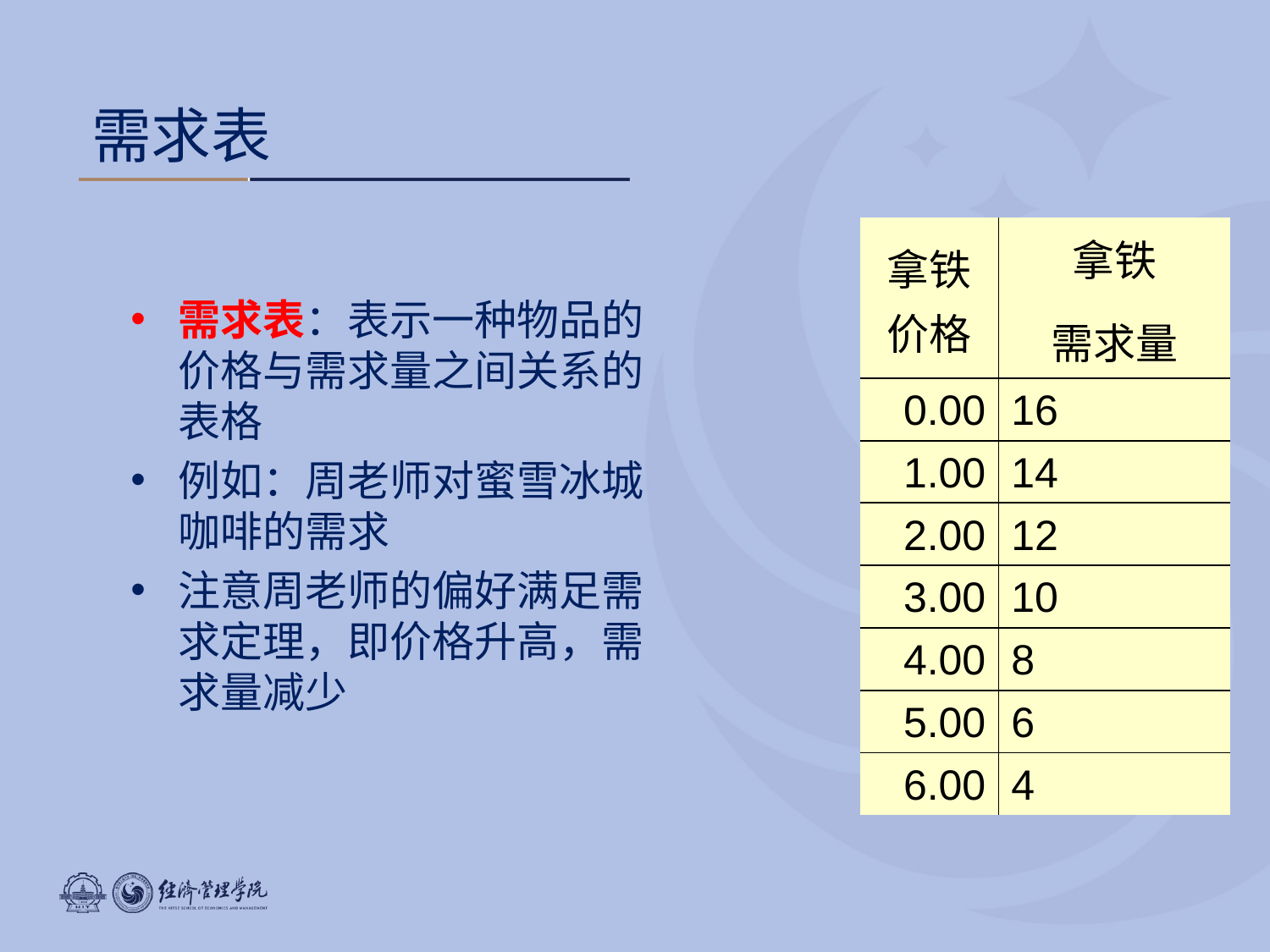

0
需求表
| 拿铁价格 | 拿铁 需求量 |
| --- | --- |
| 0.00 | 16 |
| 1.00 | 14 |
| 2.00 | 12 |
| 3.00 | 10 |
| 4.00 | 8 |
| 5.00 | 6 |
| 6.00 | 4 |
需求表：表示一种物品的价格与需求量之间关系的表格
例如：周老师对蜜雪冰城咖啡的需求
注意周老师的偏好满足需求定理，即价格升高，需求量减少